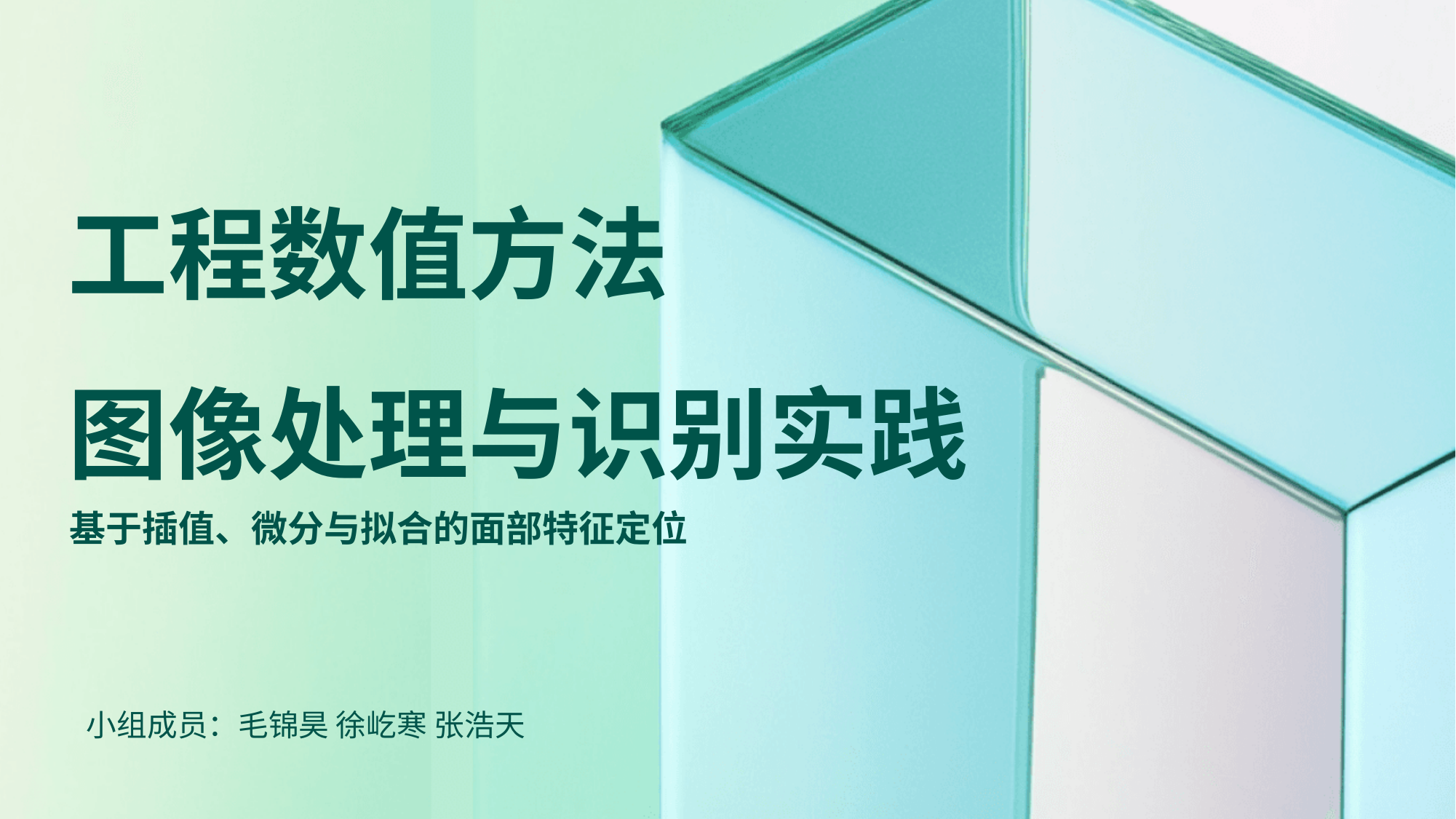

工程数值方法

图像处理与识别实践

基于插值、微分与拟合的面部特征定位
小组成员：毛锦昊 徐屹寒 张浩天